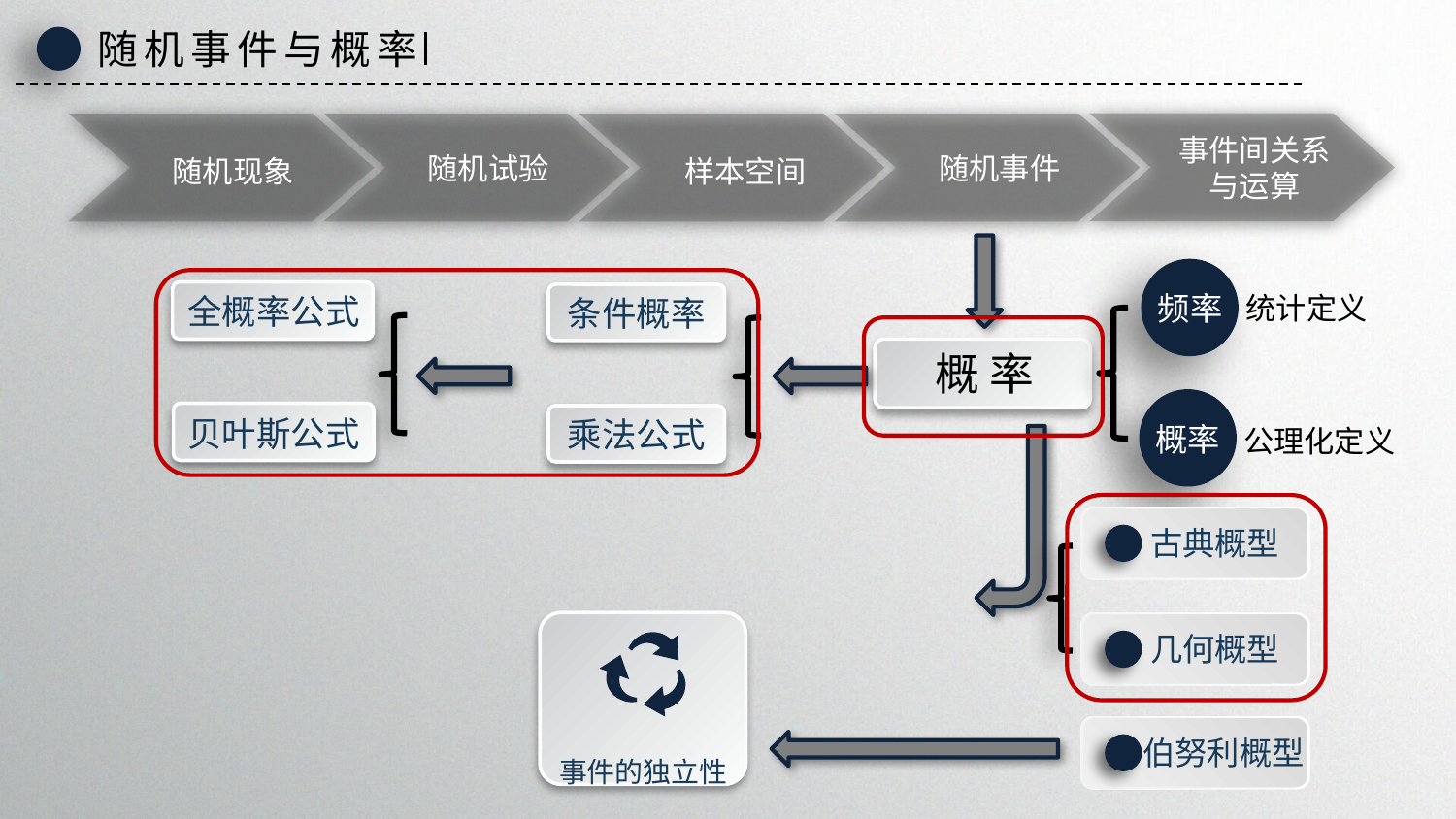

随机事件与概率

事件间关系
与运算

随机现象

随机试验

样本空间

随机事件

频率

统计定义
全概率公式
条件概率

概 率

贝叶斯公式
乘法公式
概率
公理化定义

古典概型

事件的独立性

几何概型

伯努利概型